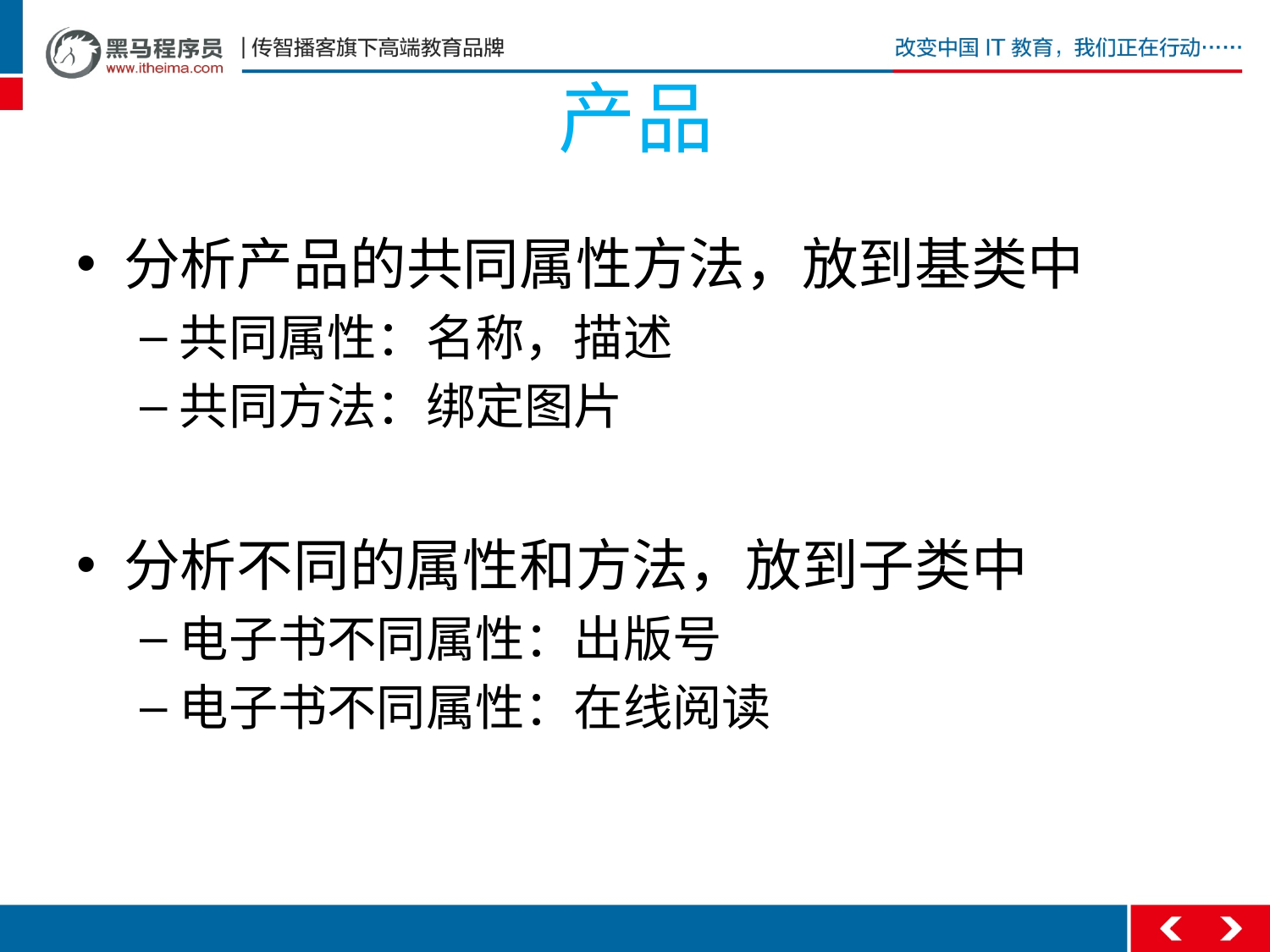

# 产品
分析产品的共同属性方法，放到基类中
共同属性：名称，描述
共同方法：绑定图片

分析不同的属性和方法，放到子类中
电子书不同属性：出版号
电子书不同属性：在线阅读